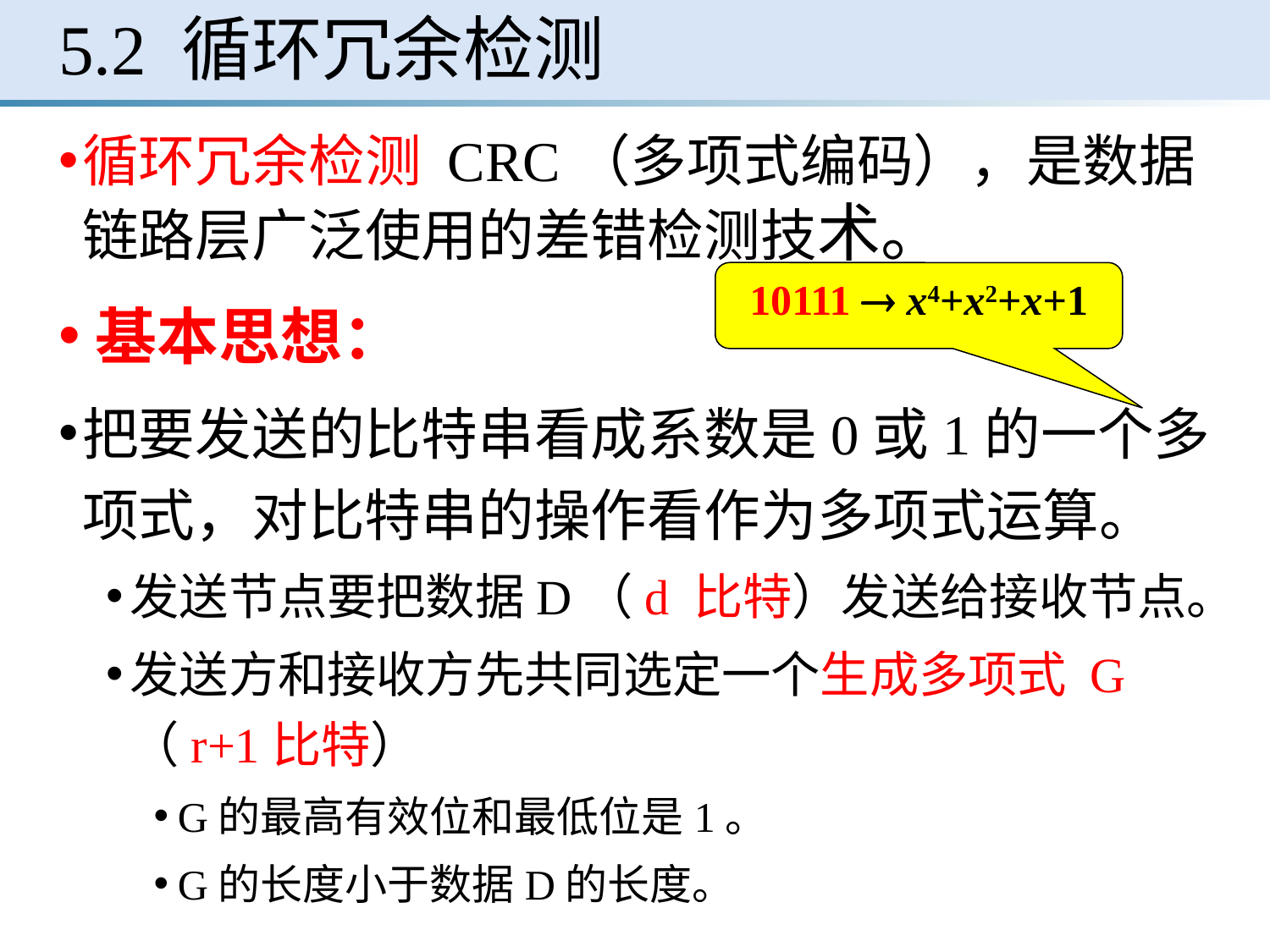

# 5.2 循环冗余检测
循环冗余检测 CRC（多项式编码），是数据链路层广泛使用的差错检测技术。
基本思想：
把要发送的比特串看成系数是0或1的一个多项式，对比特串的操作看作为多项式运算。
发送节点要把数据D（d 比特）发送给接收节点。
发送方和接收方先共同选定一个生成多项式 G（r+1比特）
G的最高有效位和最低位是1。
G的长度小于数据D的长度。
10111 → x4+x2+x+1